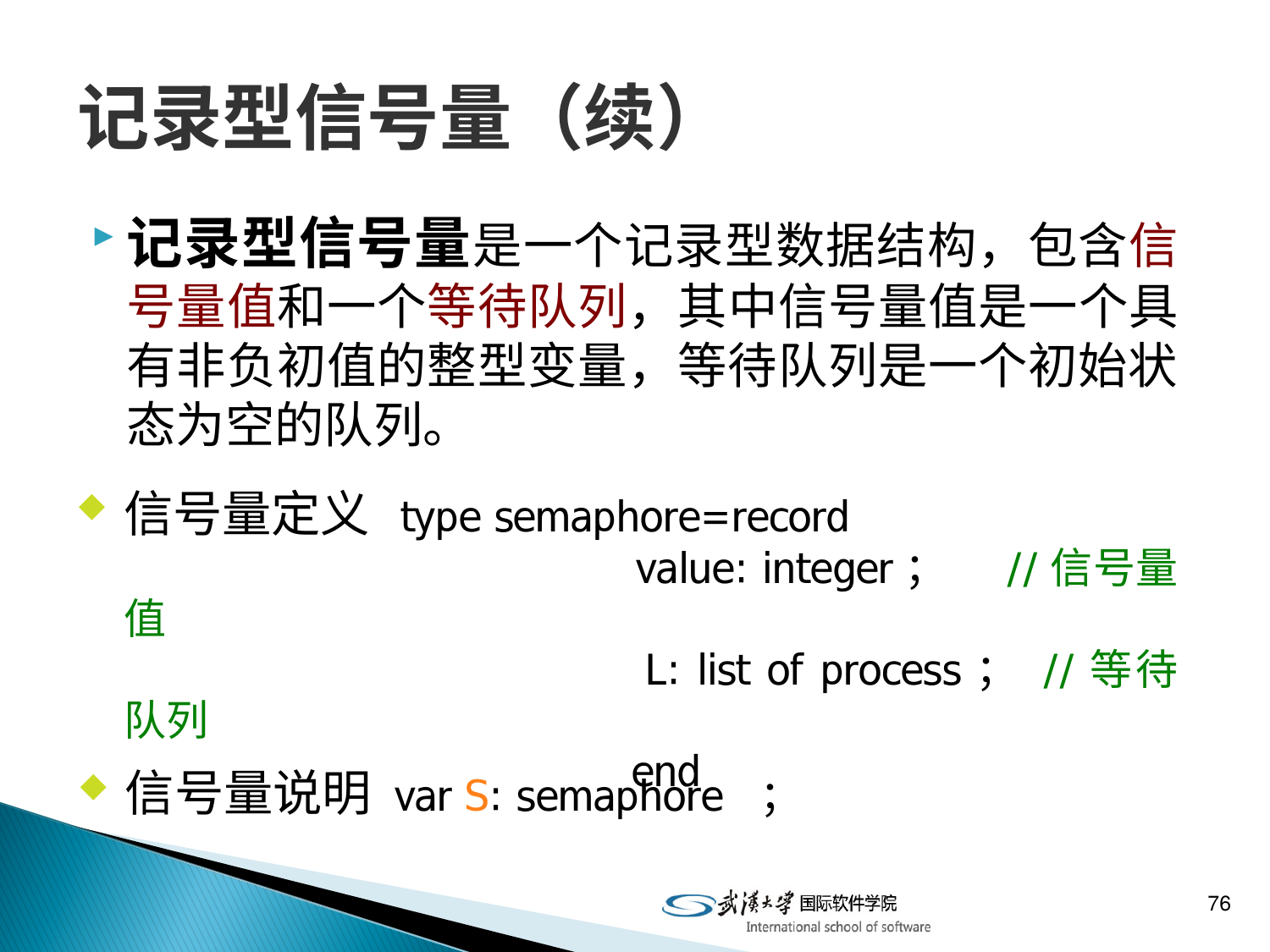

# 记录型信号量（续）
记录型信号量是一个记录型数据结构，包含信号量值和一个等待队列，其中信号量值是一个具有非负初值的整型变量，等待队列是一个初始状态为空的队列。
信号量定义  type semaphore=record
		　　　　　　　	value: integer；     //信号量值
				    	L: list of process； //等待队列
					end
信号量说明 var S: semaphore  ；